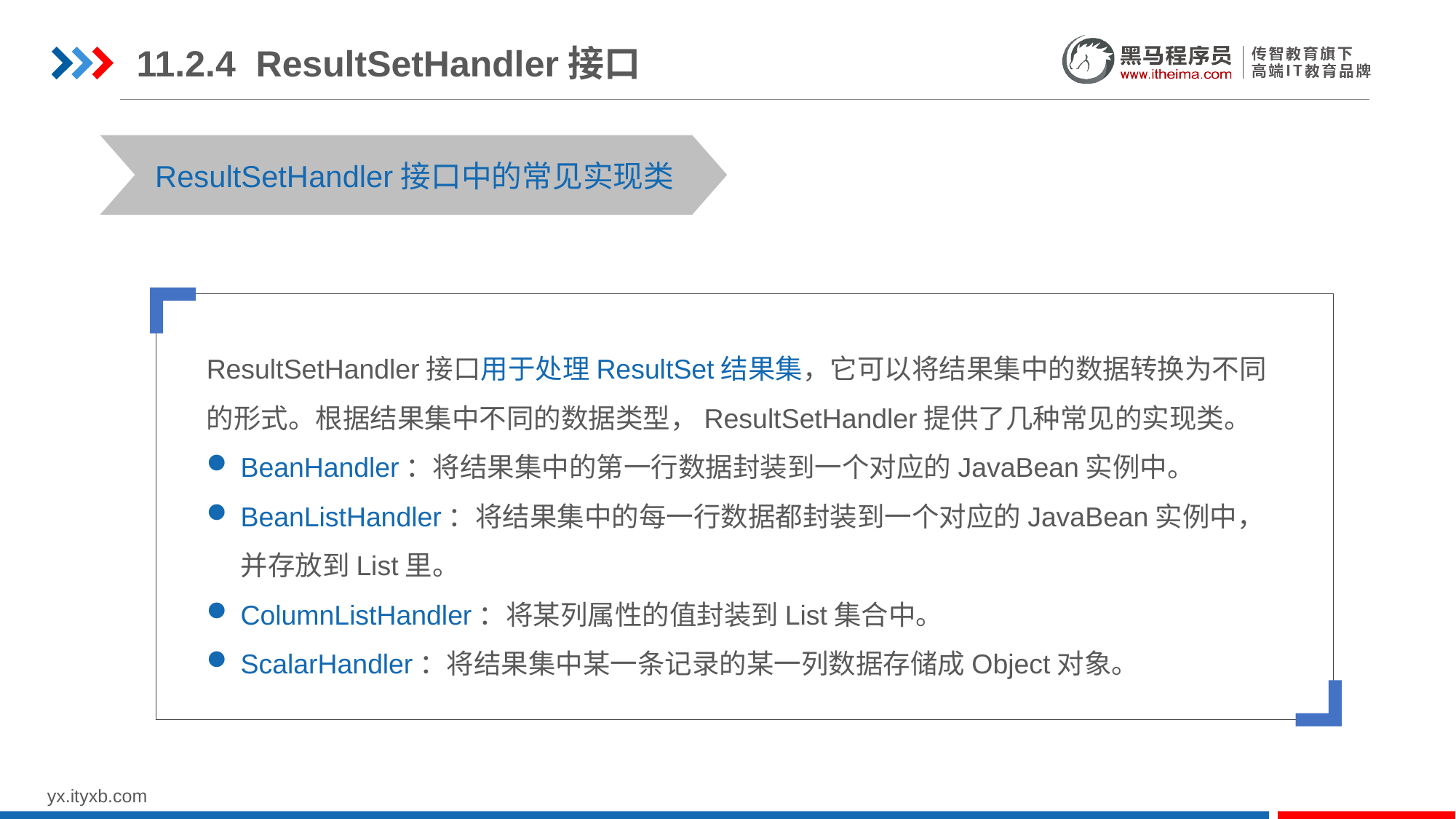

11.2.4  ResultSetHandler接口

STEP  01
STEP  03
ResultSetHandler接口中的常见实现类

ResultSetHandler接口用于处理ResultSet结果集，它可以将结果集中的数据转换为不同的形式。根据结果集中不同的数据类型，ResultSetHandler提供了几种常见的实现类。
BeanHandler：将结果集中的第一行数据封装到一个对应的JavaBean实例中。
BeanListHandler：将结果集中的每一行数据都封装到一个对应的JavaBean实例中，并存放到List里。
ColumnListHandler：将某列属性的值封装到List集合中。
ScalarHandler：将结果集中某一条记录的某一列数据存储成Object对象。